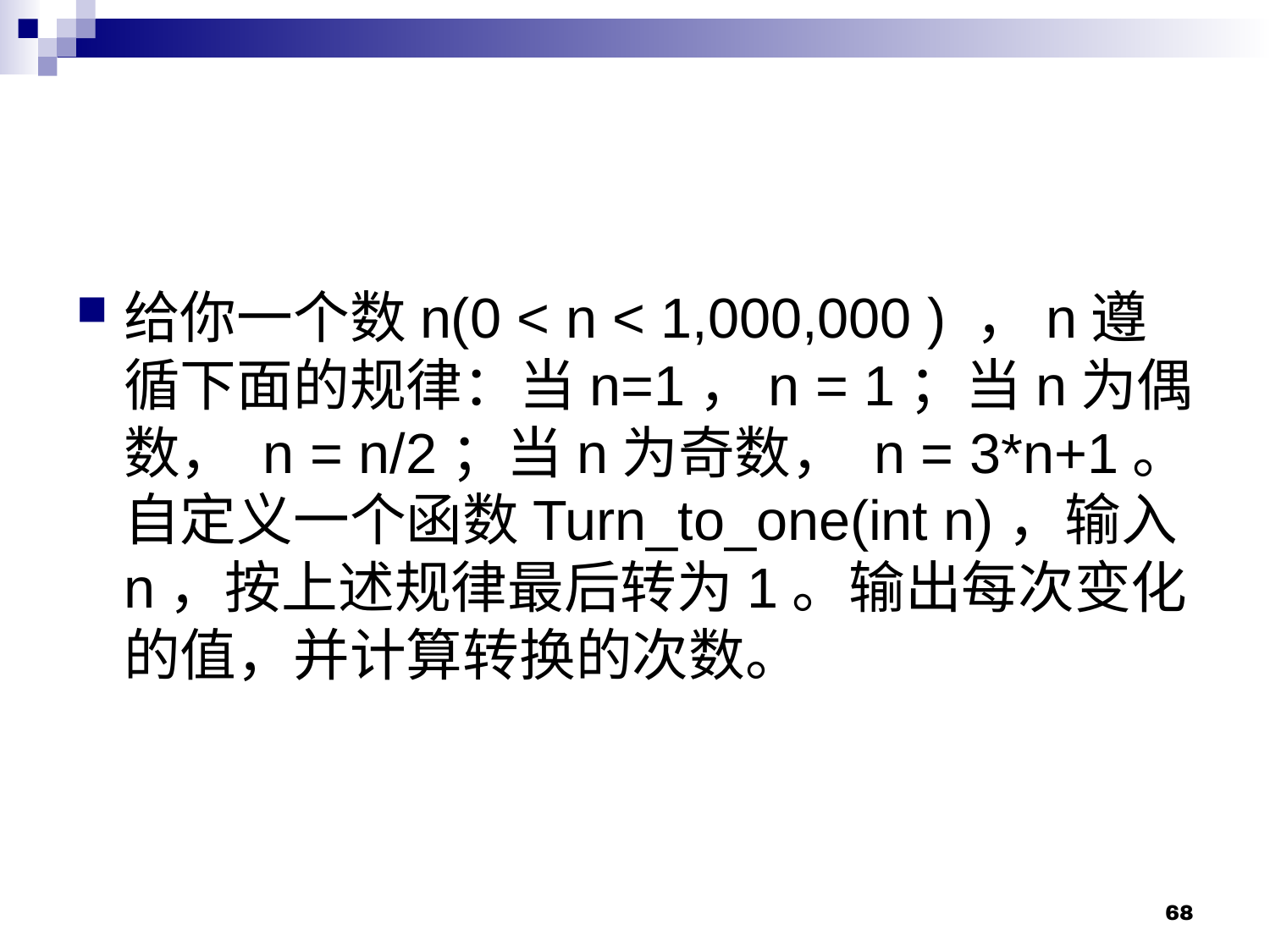

#
给你一个数n(0 < n < 1,000,000 ) ，n遵循下面的规律：当n=1，n = 1；当n为偶数， n = n/2；当n为奇数， n = 3*n+1。自定义一个函数Turn_to_one(int n)，输入n，按上述规律最后转为1。输出每次变化的值，并计算转换的次数。
68